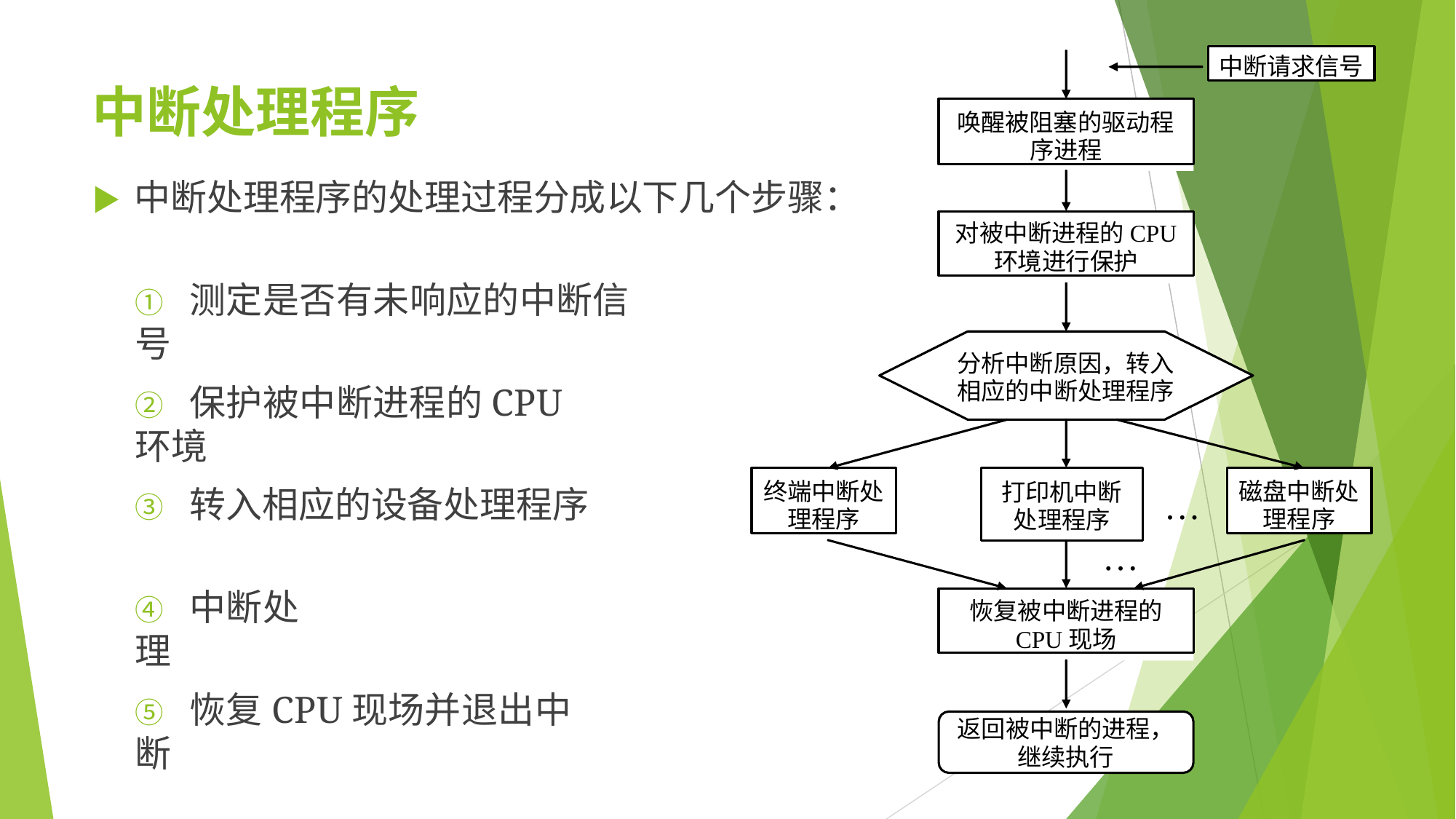

中断请求信号

# 中断处理程序

唤醒被阻塞的驱动程 序进程
▶	中断处理程序的处理过程分成以下几个步骤：

对被中断进程的CPU
环境进行保护
①	测定是否有未响应的中断信号

分析中断原因，转入 相应的中断处理程序
②	保护被中断进程的CPU环境

终端中断处 理程序
磁盘中断处 理程序
打印机中断 处理程序
③	转入相应的设备处理程序
…

…
④	中断处理

恢复被中断进程的
CPU现场
⑤	恢复CPU现场并退出中断

返回被中断的进程，
继续执行